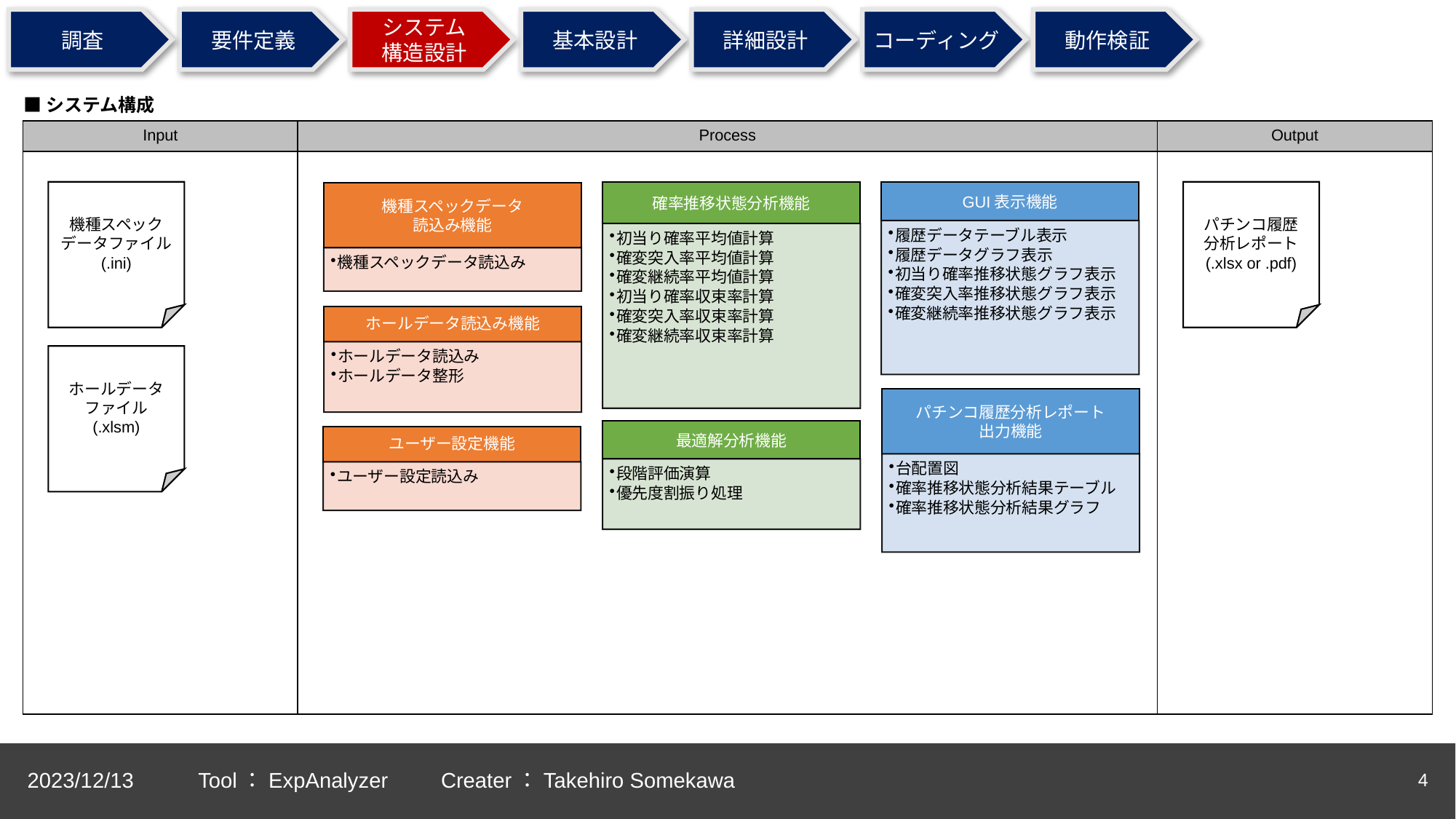

調査
要件定義
システム
構造設計
基本設計
詳細設計
コーディング
動作検証
■システム構成
| Input | Process | Output |
| --- | --- | --- |
|  |  |  |
機種スペックデータ
読込み機能
機種スペックデータ読込み
確率推移状態分析機能
初当り確率平均値計算
確変突入率平均値計算
確変継続率平均値計算
初当り確率収束率計算
確変突入率収束率計算
確変継続率収束率計算
GUI表示機能
履歴データテーブル表示
履歴データグラフ表示
初当り確率推移状態グラフ表示
確変突入率推移状態グラフ表示
確変継続率推移状態グラフ表示
機種スペックデータファイル
(.ini)
パチンコ履歴
分析レポート
(.xlsx or .pdf)
ホールデータ読込み機能
ホールデータ読込み
ホールデータ整形
ホールデータファイル
(.xlsm)
パチンコ履歴分析レポート
出力機能
台配置図
確率推移状態分析結果テーブル
確率推移状態分析結果グラフ
最適解分析機能
段階評価演算
優先度割振り処理
ユーザー設定機能
ユーザー設定読込み
Tool：ExpAnalyzer　　Creater：Takehiro Somekawa
4
2023/12/13